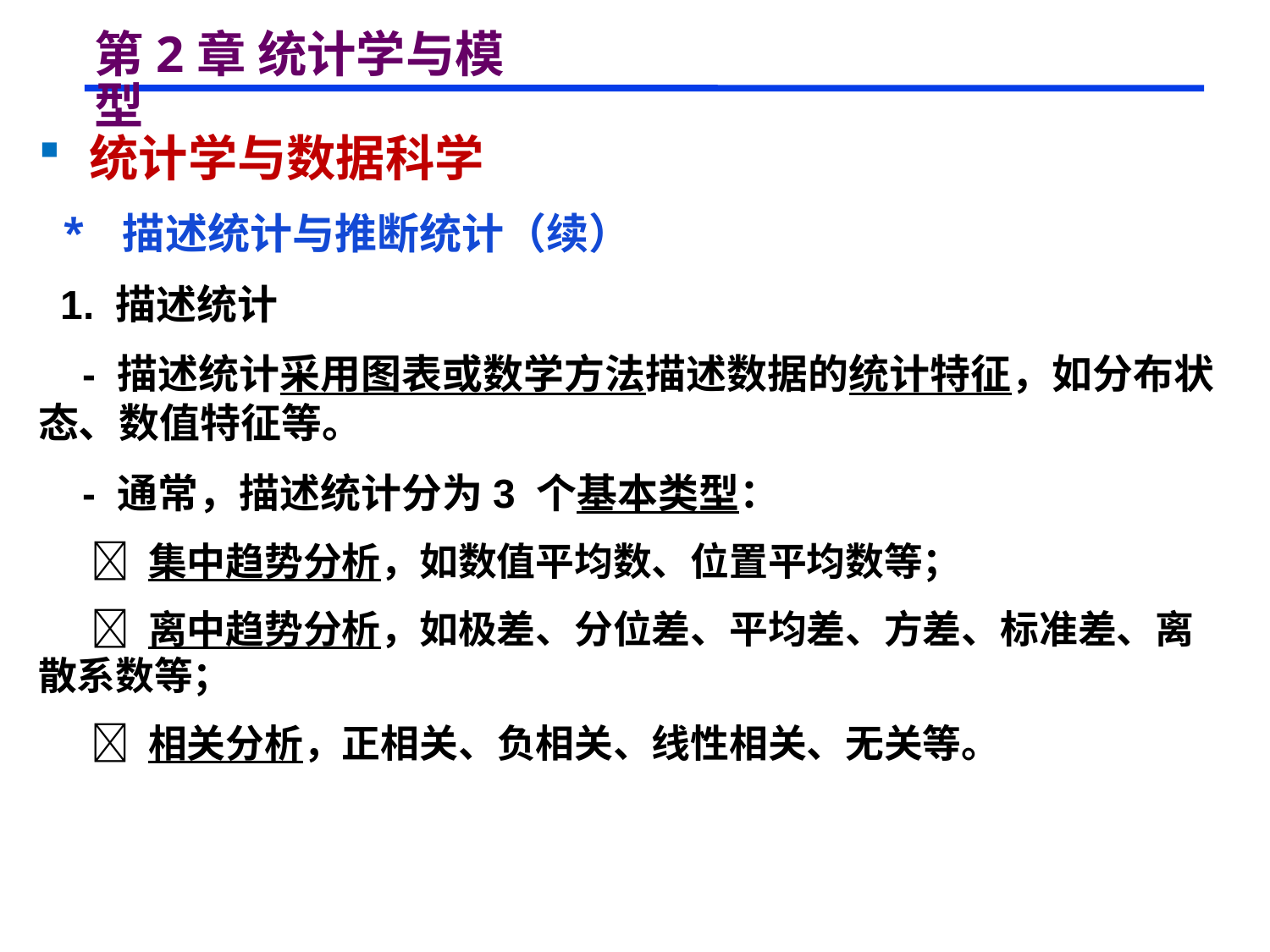

# 第2章 统计学与模型
 统计学与数据科学
  * 描述统计与推断统计（续）
  1. 描述统计
    - 描述统计采用图表或数学方法描述数据的统计特征，如分布状态、数值特征等。
    - 通常，描述统计分为3 个基本类型：
      • 集中趋势分析，如数值平均数、位置平均数等；
      • 离中趋势分析，如极差、分位差、平均差、方差、标准差、离散系数等；
      • 相关分析，正相关、负相关、线性相关、无关等。